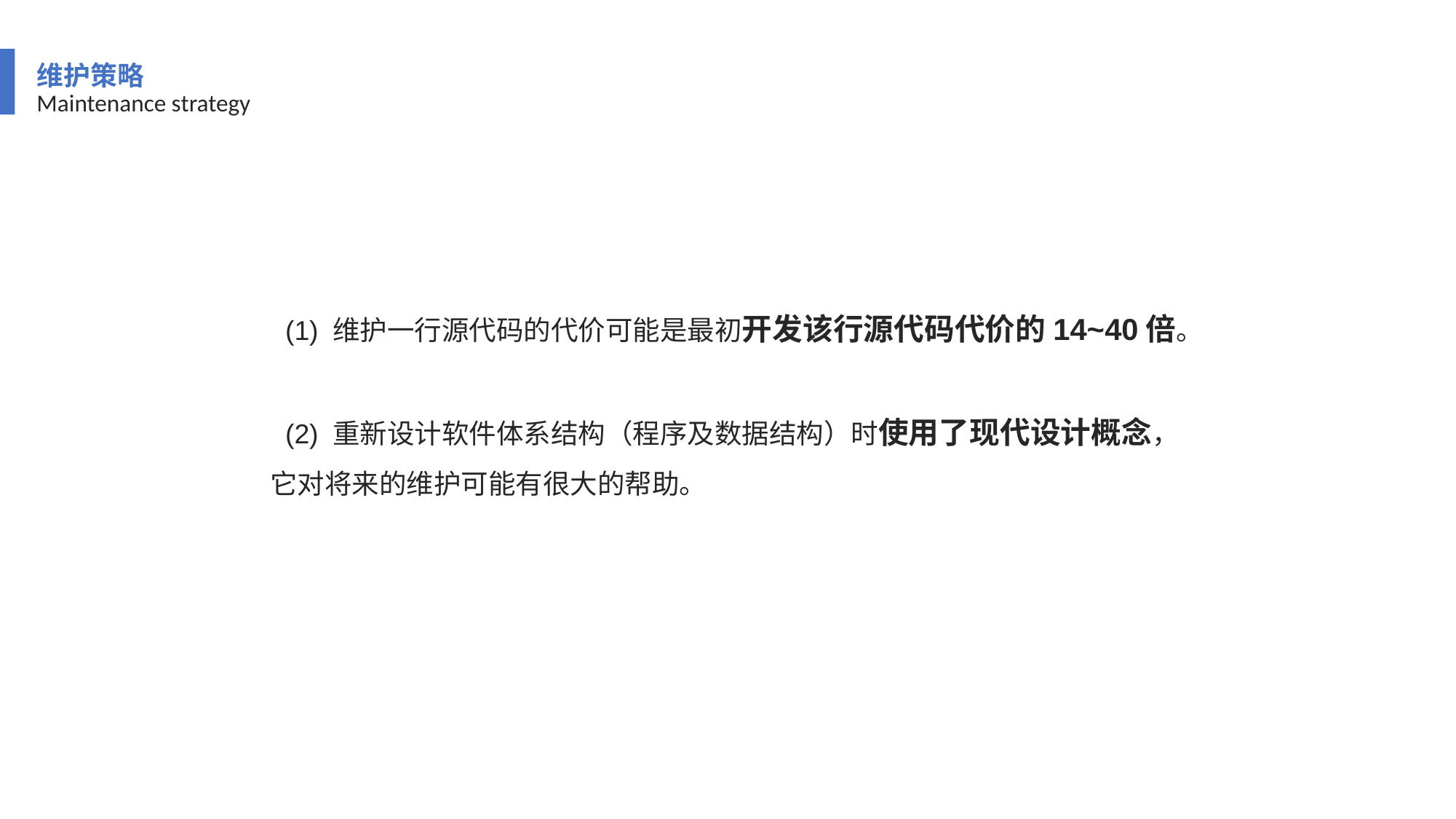

维护策略
Maintenance strategy
  (1) 维护一行源代码的代价可能是最初开发该行源代码代价的14~40倍。

  (2) 重新设计软件体系结构（程序及数据结构）时使用了现代设计概念，它对将来的维护可能有很大的帮助。